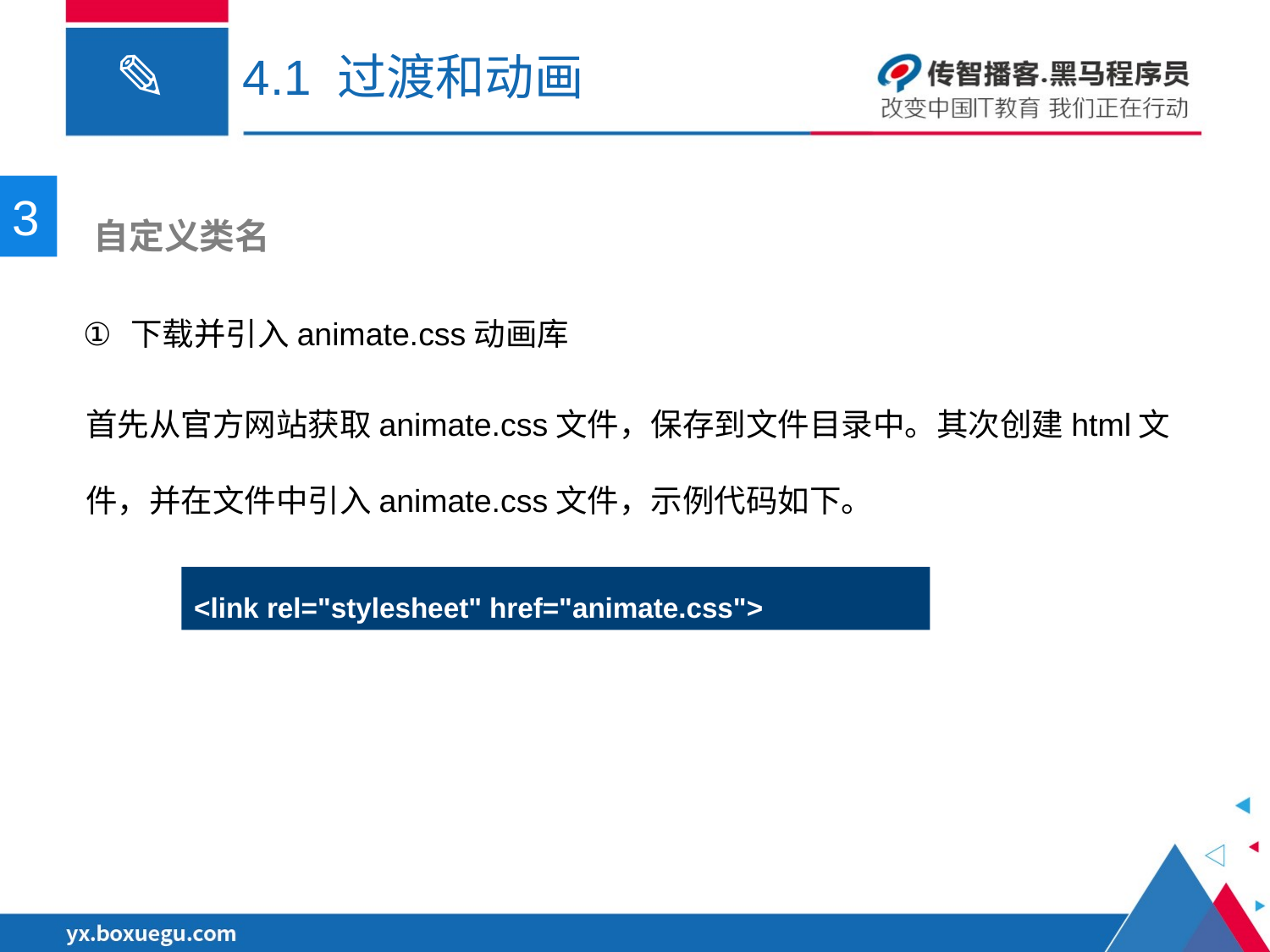

# 4.1 过渡和动画

3
  自定义类名
下载并引入animate.css动画库
首先从官方网站获取animate.css文件，保存到文件目录中。其次创建html文件，并在文件中引入animate.css文件，示例代码如下。
<link rel="stylesheet" href="animate.css">